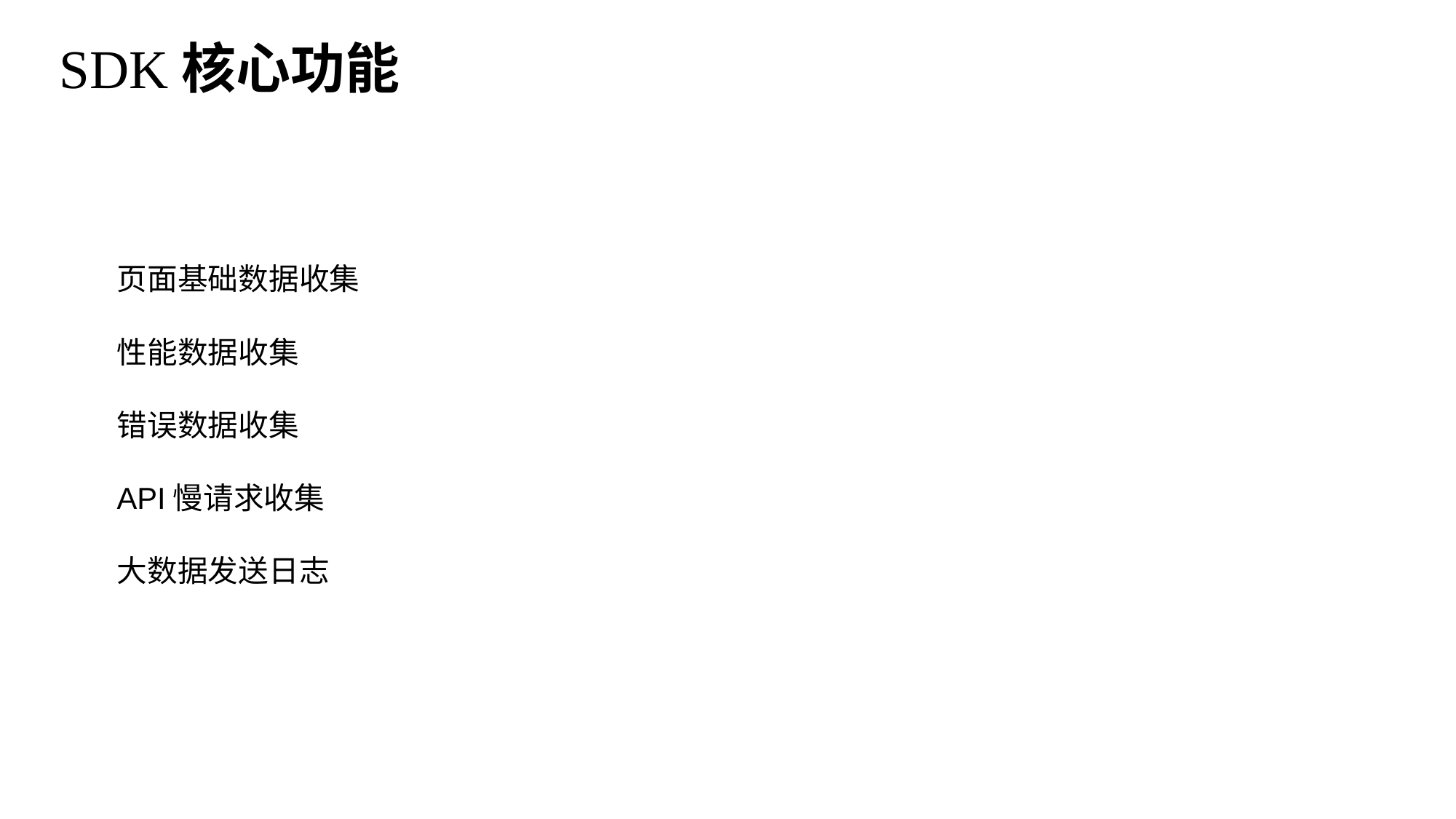

SDK核心功能
页面基础数据收集
性能数据收集
错误数据收集
API慢请求收集
大数据发送日志